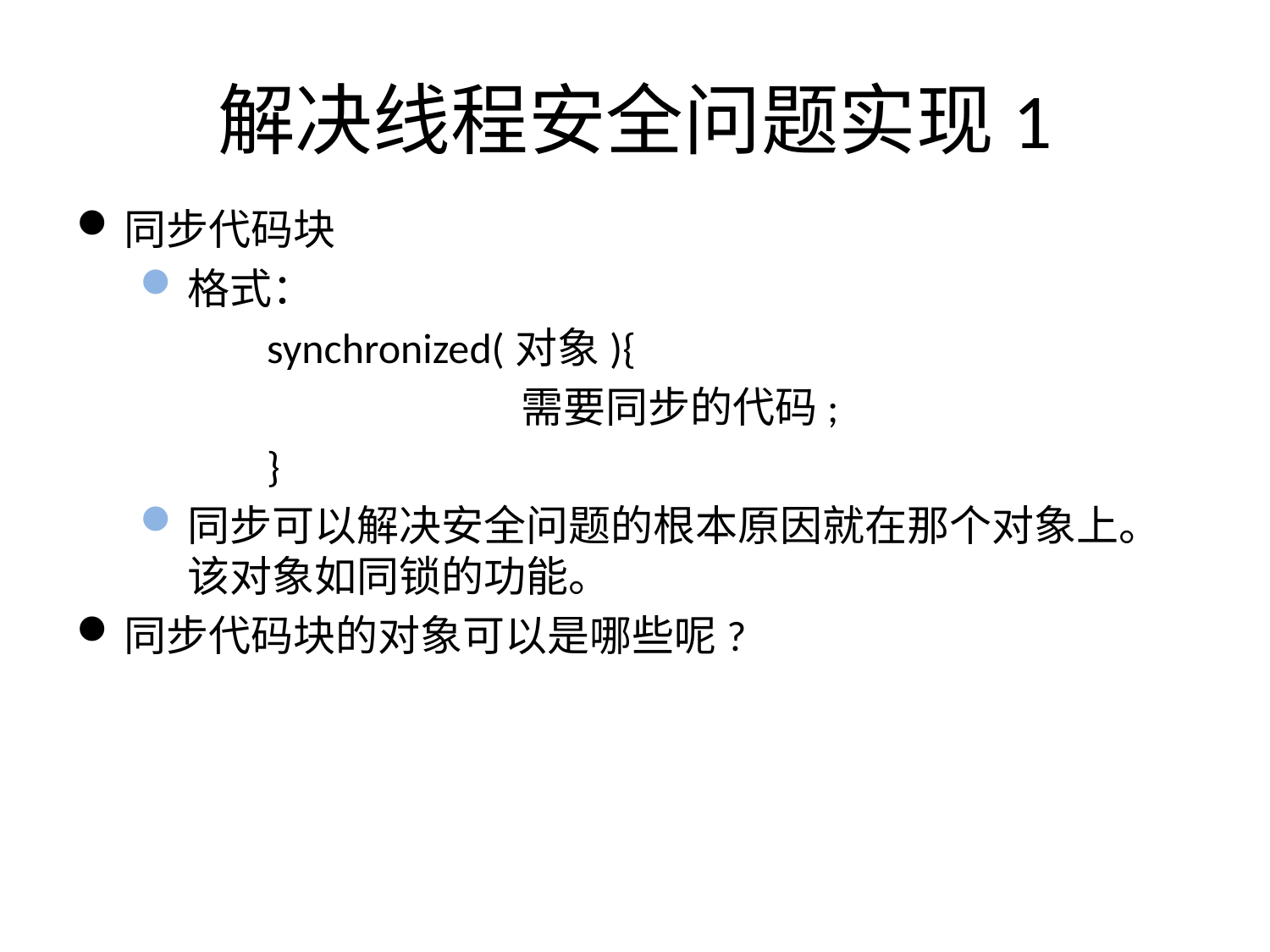

# 解决线程安全问题实现1
同步代码块
格式：
		synchronized(对象){
				需要同步的代码;
		}
同步可以解决安全问题的根本原因就在那个对象上。该对象如同锁的功能。
同步代码块的对象可以是哪些呢?